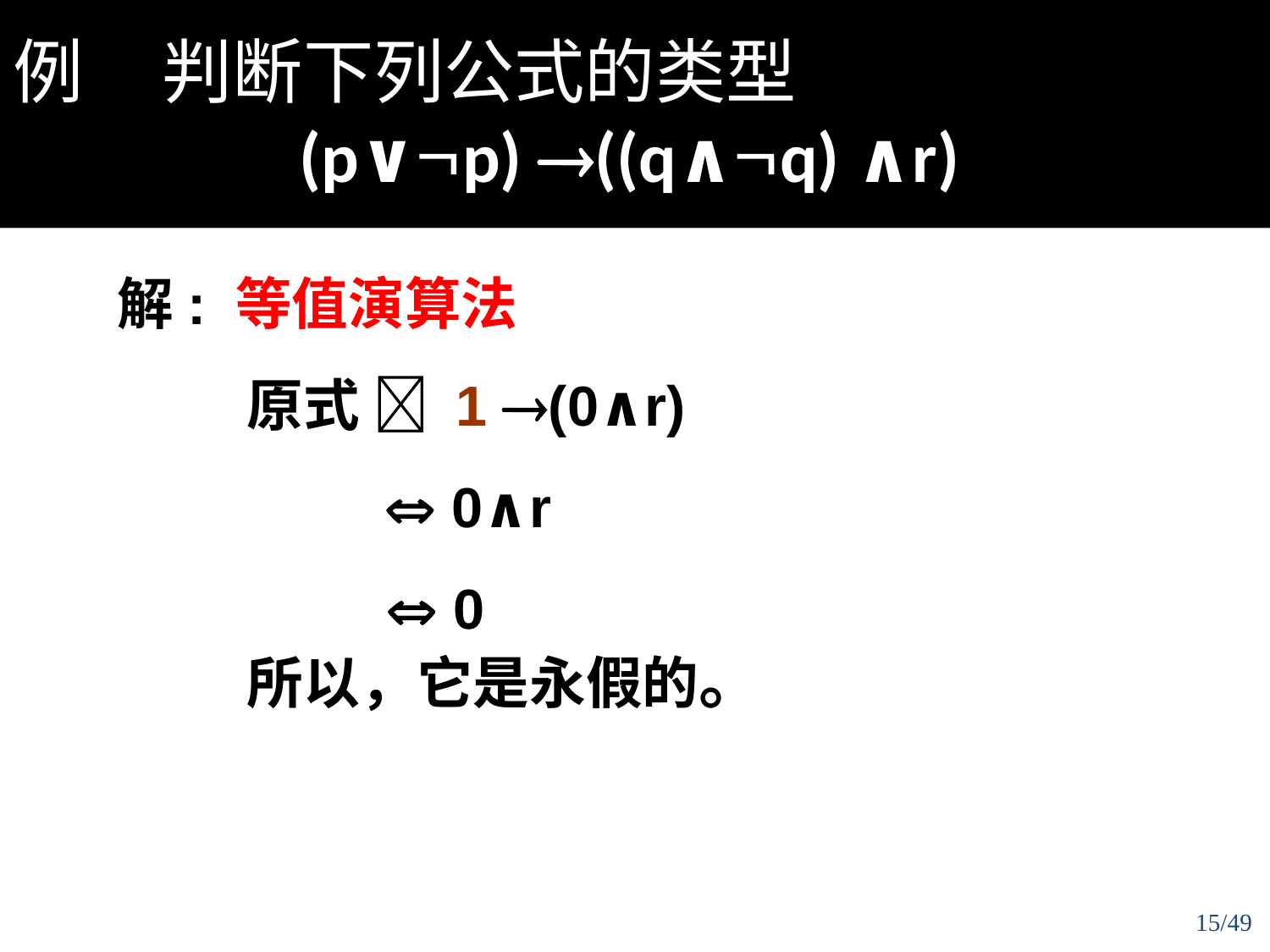

例     判断下列公式的类型
                 (p∨¬p) →((q∧¬q) ∧r)
解: 等值演算法
         原式 ⇔ 1 →(0∧r)
	         ⇔ 0∧r
	         ⇔ 0
         所以，它是永假的。
15/49